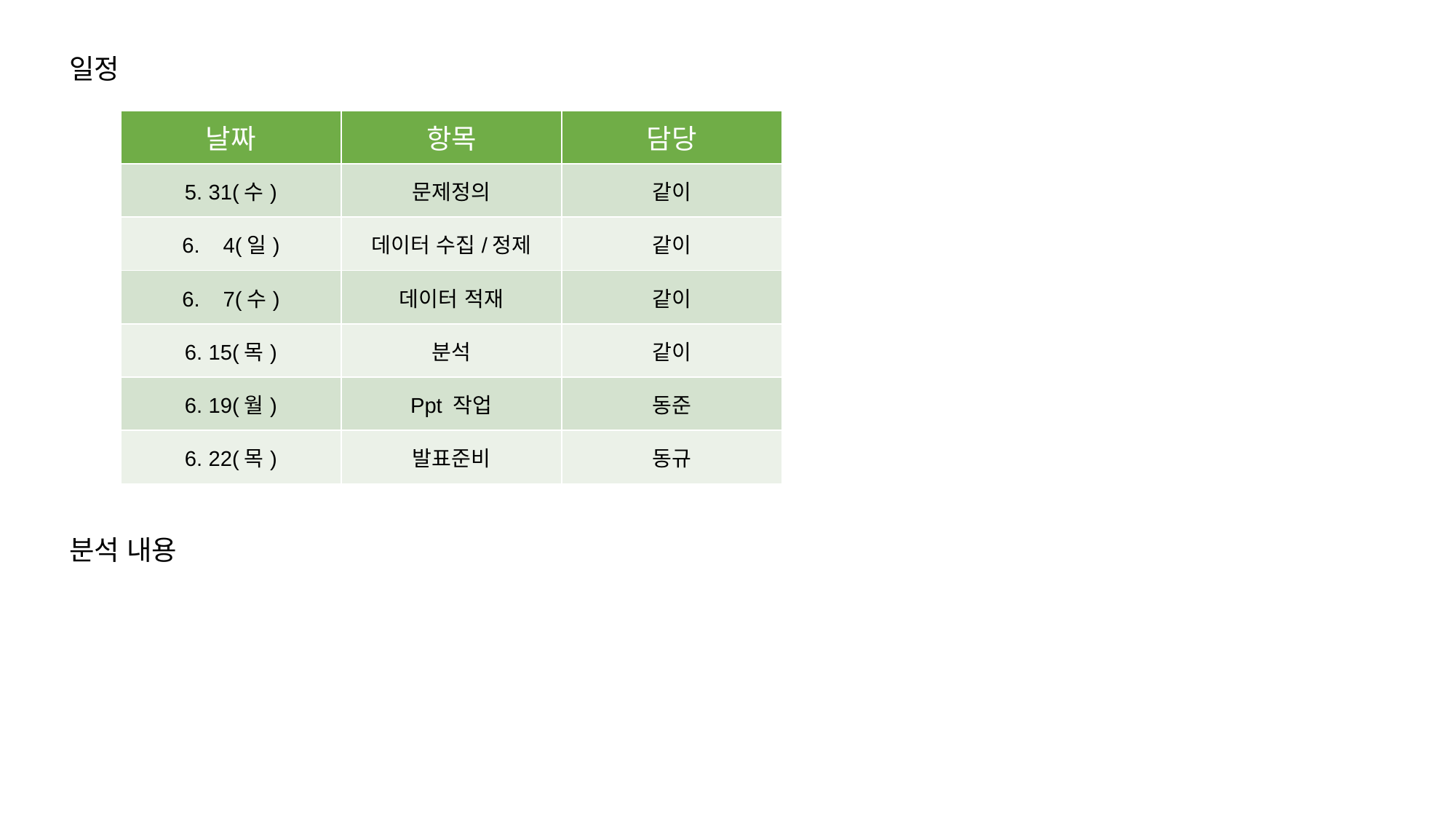

일정
| 날짜 | 항목 | 담당 |
| --- | --- | --- |
| 5. 31(수) | 문제정의 | 같이 |
| 4(일) | 데이터 수집/정제 | 같이 |
| 7(수) | 데이터 적재 | 같이 |
| 6. 15(목) | 분석 | 같이 |
| 6. 19(월) | Ppt 작업 | 동준 |
| 6. 22(목) | 발표준비 | 동규 |
분석 내용